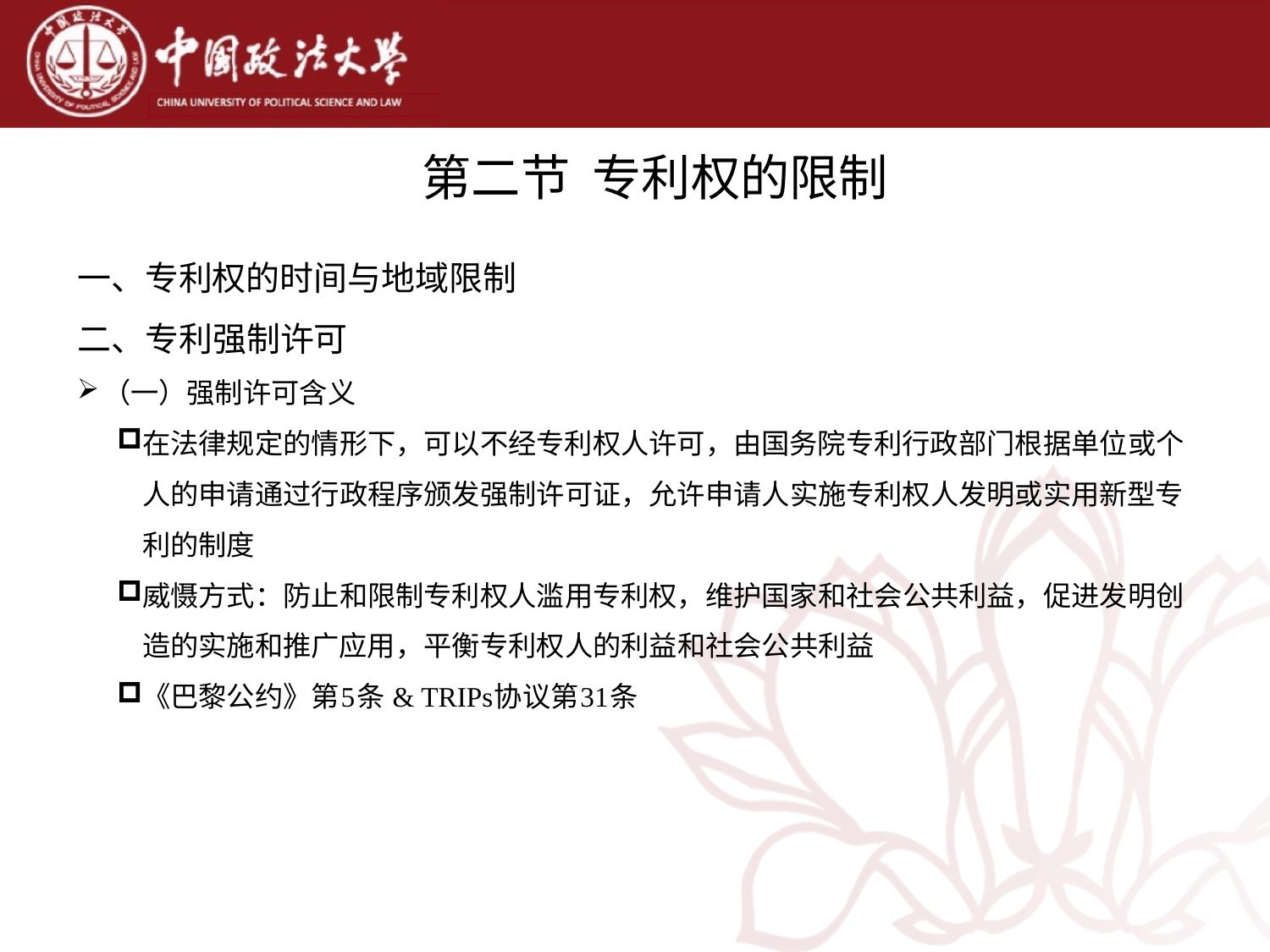

第二节  专利权的限制
一、专利权的时间与地域限制
二、专利强制许可
（一）强制许可含义
在法律规定的情形下，可以不经专利权人许可，由国务院专利行政部门根据单位或个人的申请通过行政程序颁发强制许可证，允许申请人实施专利权人发明或实用新型专利的制度
威慑方式：防止和限制专利权人滥用专利权，维护国家和社会公共利益，促进发明创造的实施和推广应用，平衡专利权人的利益和社会公共利益
《巴黎公约》第5条 & TRIPs协议第31条